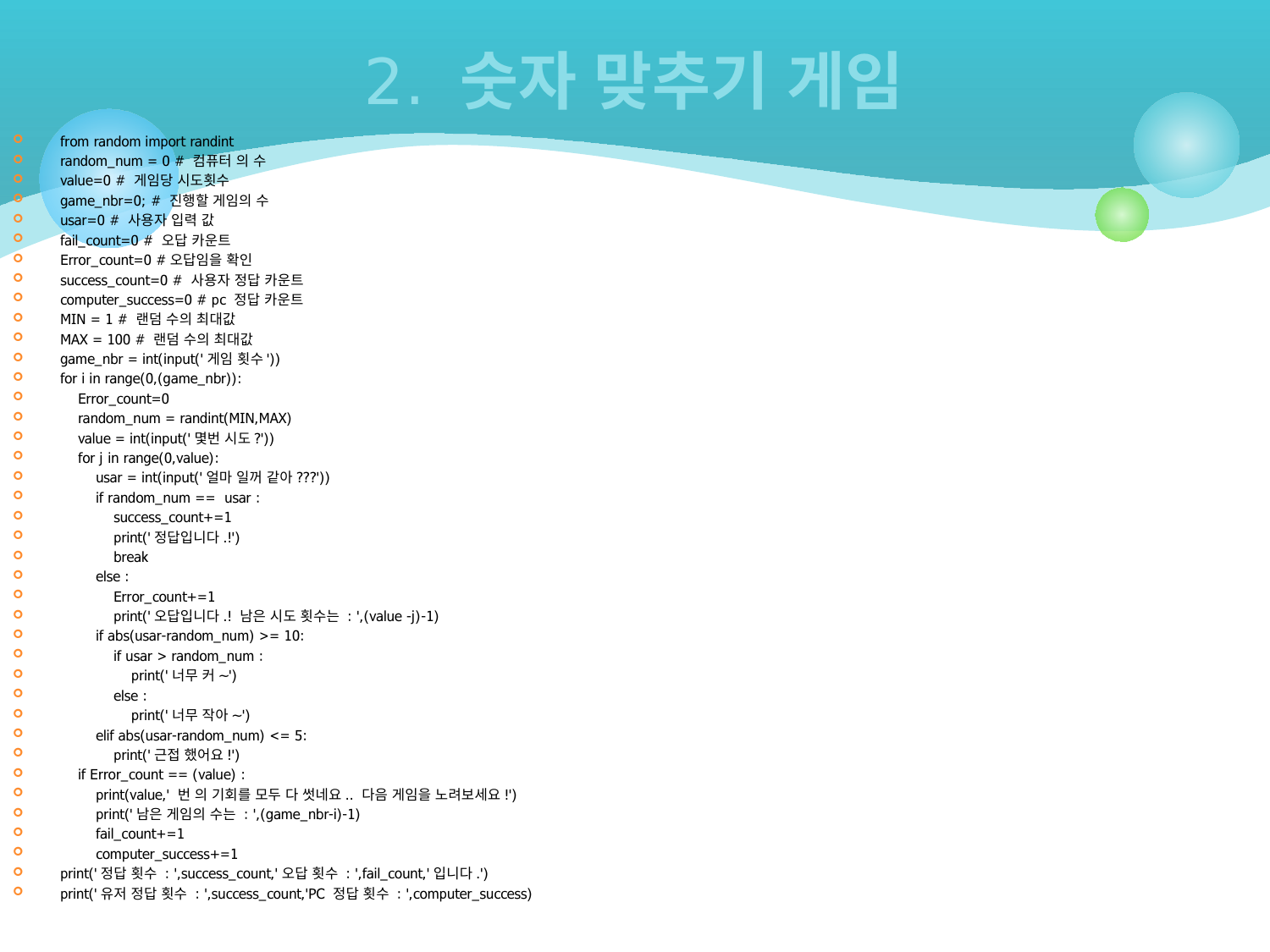

# 2. 숫자 맞추기 게임
from random import randint
random_num = 0 # 컴퓨터 의 수
value=0 # 게임당 시도횟수
game_nbr=0; # 진행할 게임의 수
usar=0 # 사용자 입력 값
fail_count=0 # 오답 카운트
Error_count=0 #오답임을 확인
success_count=0 # 사용자 정답 카운트
computer_success=0 # pc 정답 카운트
MIN = 1 # 랜덤 수의 최대값
MAX = 100 # 랜덤 수의 최대값
game_nbr = int(input('게임 횟수'))
for i in range(0,(game_nbr)):
    Error_count=0
    random_num = randint(MIN,MAX)
    value = int(input('몇번 시도?'))
    for j in range(0,value):
        usar = int(input('얼마 일꺼 같아???'))
        if random_num ==  usar :
            success_count+=1
            print('정답입니다.!')
            break
        else :
            Error_count+=1
            print('오답입니다.! 남은 시도 횟수는 : ',(value -j)-1)
        if abs(usar-random_num) >= 10:
            if usar > random_num :
                print('너무 커~')
            else :
                print('너무 작아~')
        elif abs(usar-random_num) <= 5:
            print('근접 했어요!')
    if Error_count == (value) :
        print(value,' 번 의 기회를 모두 다 썻네요.. 다음 게임을 노려보세요!')
        print('남은 게임의 수는 : ',(game_nbr-i)-1)
        fail_count+=1
        computer_success+=1
print('정답 횟수 : ',success_count,'오답 횟수 : ',fail_count,'입니다.')
print('유저 정답 횟수 : ',success_count,'PC 정답 횟수 : ',computer_success)